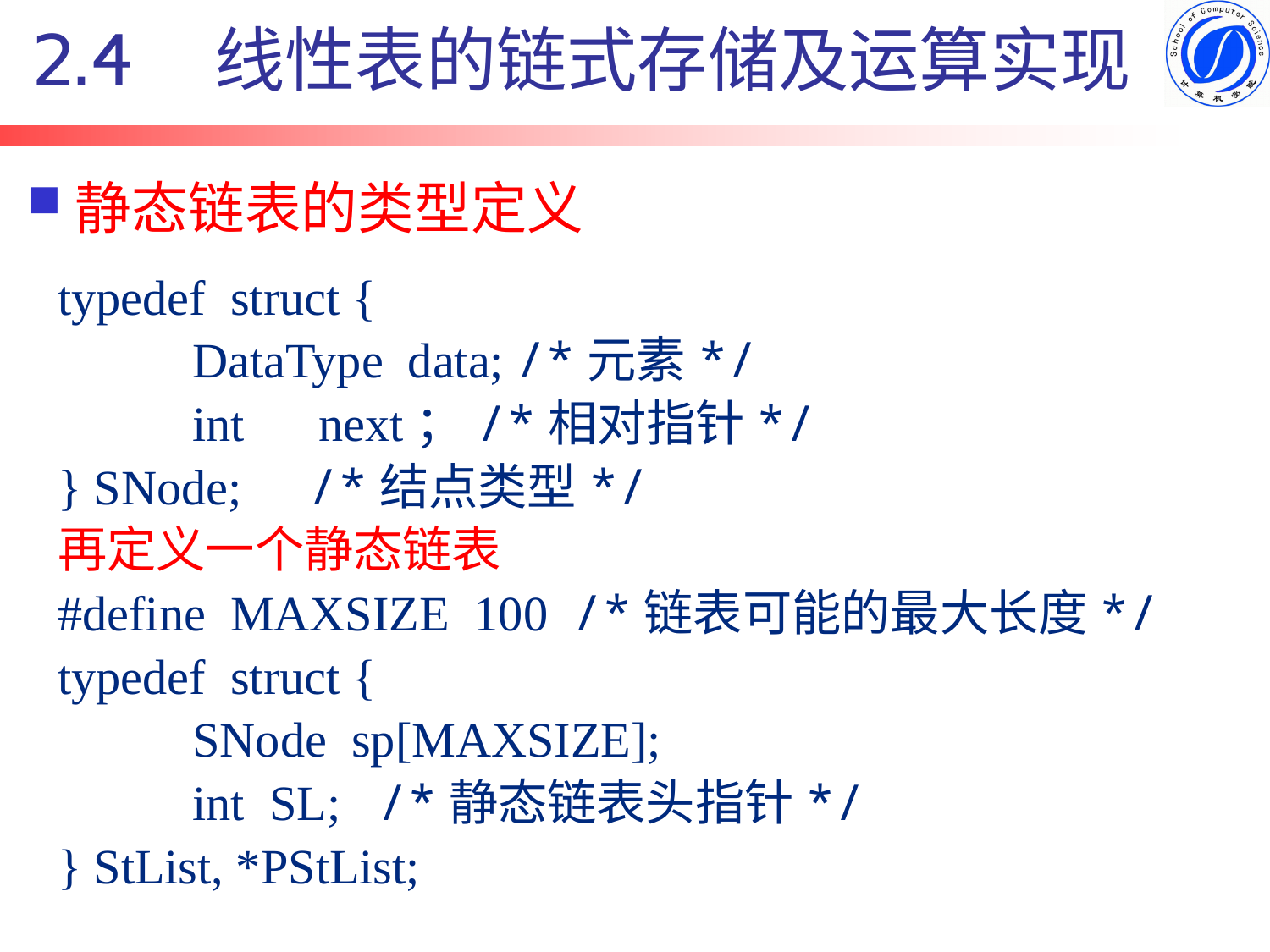

2.4   线性表的链式存储及运算实现
# 静态链表的类型定义
typedef  struct {
           DataType  data; /*元素*/
           int      next；/*相对指针*/
} SNode;    /*结点类型*/
再定义一个静态链表
#define  MAXSIZE  100  /*链表可能的最大长度*/
typedef  struct {
           SNode  sp[MAXSIZE];
           int  SL;   /*静态链表头指针*/
} StList, *PStList;